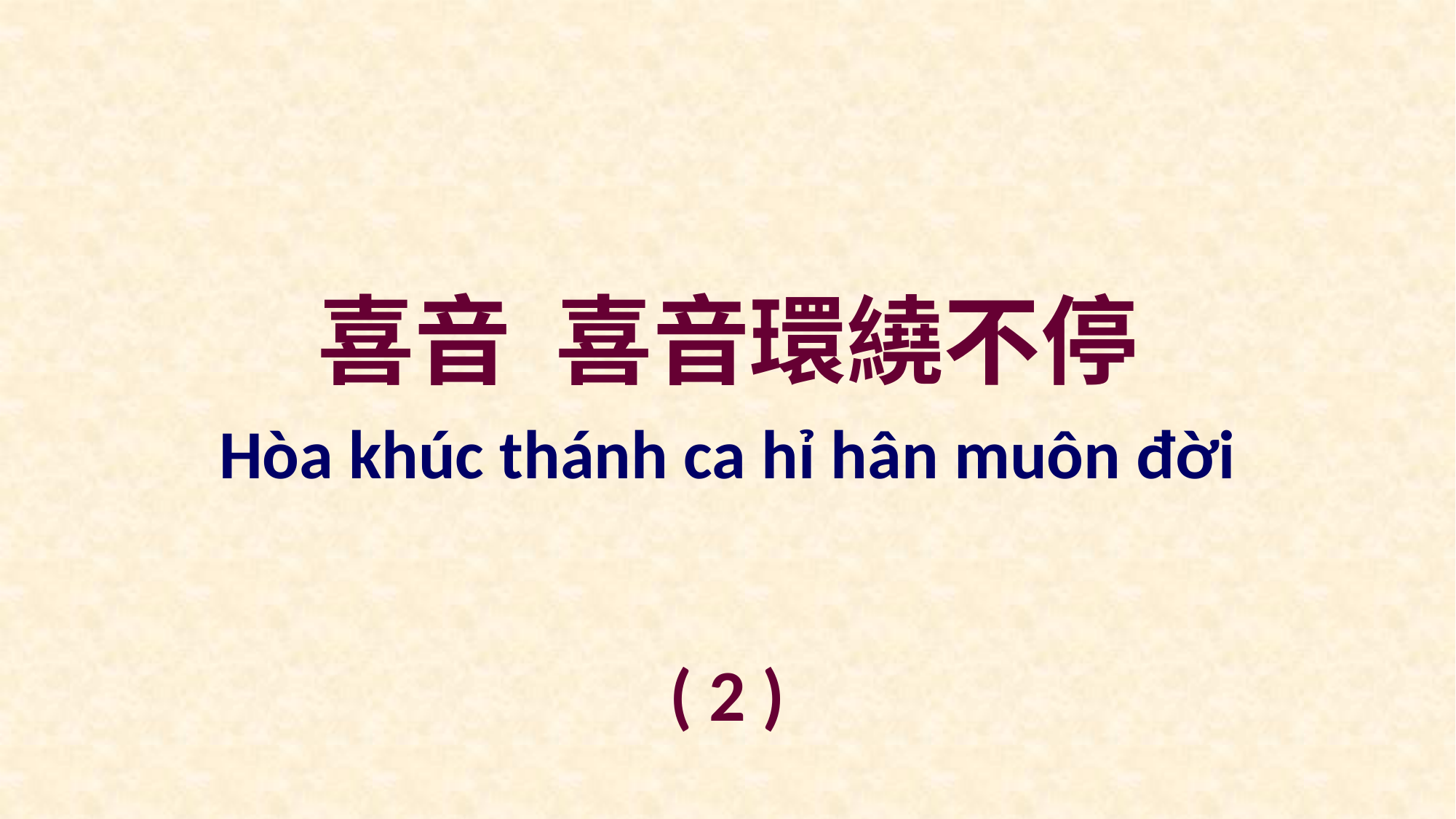

喜音  喜音環繞不停
Hòa khúc thánh ca hỉ hân muôn đời
( 2 )